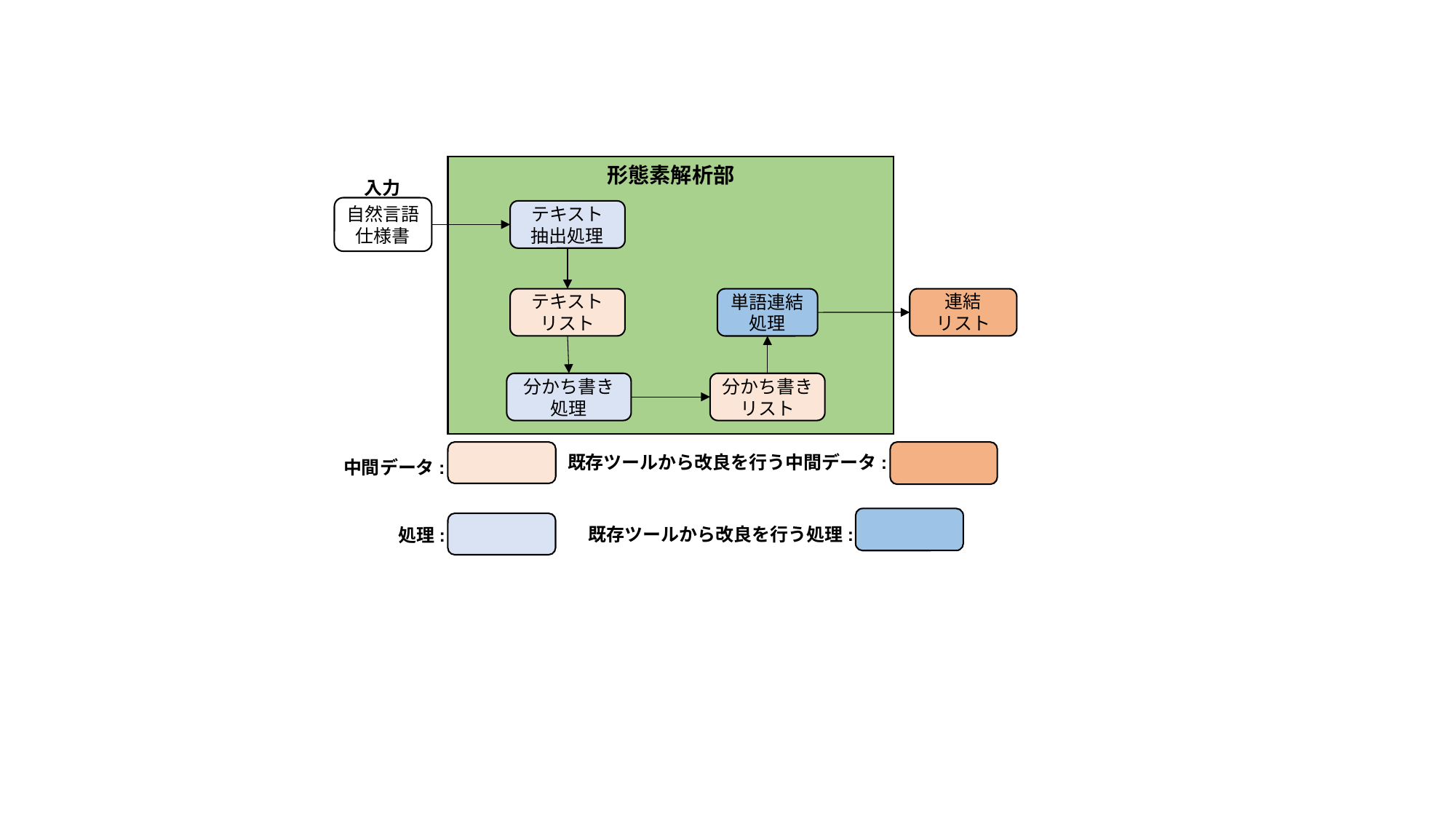

形態素解析部
入力
自然言語
仕様書
テキスト
抽出処理
連結
リスト
テキスト
リスト
単語連結
処理
分かち書き
処理
分かち書き
リスト

既存ツールから改良を行う中間データ:
中間データ:

既存ツールから改良を行う処理:
処理: